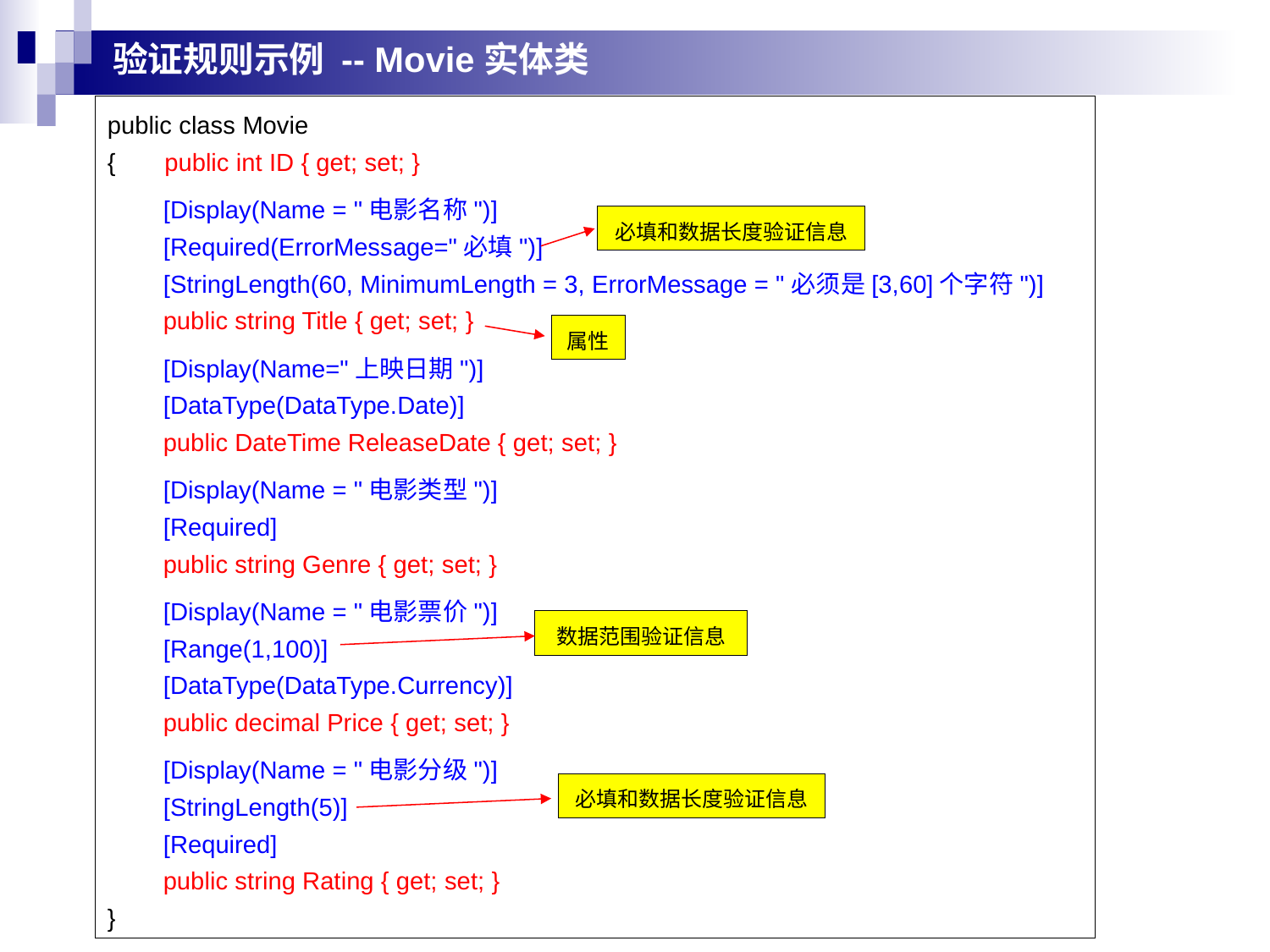

验证规则示例 -- Movie实体类
public class Movie
{       public int ID { get; set; }
        [Display(Name = "电影名称")]
        [Required(ErrorMessage="必填")]
        [StringLength(60, MinimumLength = 3, ErrorMessage = "必须是[3,60]个字符")]
        public string Title { get; set; }
        [Display(Name="上映日期")]
        [DataType(DataType.Date)]
        public DateTime ReleaseDate { get; set; }
        [Display(Name = "电影类型")]
        [Required]
        public string Genre { get; set; }
        [Display(Name = "电影票价")]
        [Range(1,100)]
        [DataType(DataType.Currency)]
        public decimal Price { get; set; }
        [Display(Name = "电影分级")]
        [StringLength(5)]
        [Required]
        public string Rating { get; set; }
}
必填和数据长度验证信息
属性
数据范围验证信息
必填和数据长度验证信息